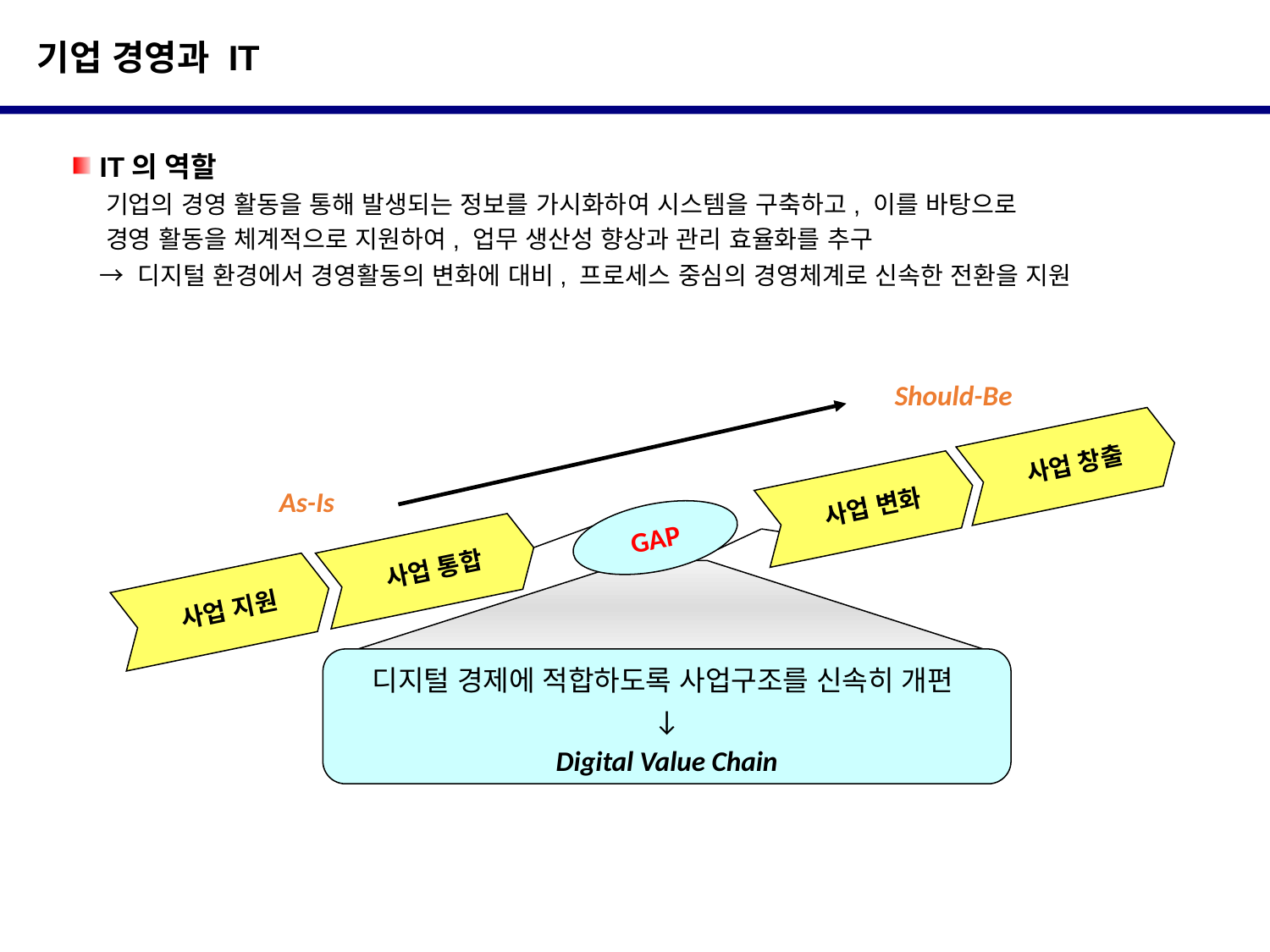

기업 경영과 IT

 IT의 역할
    기업의 경영 활동을 통해 발생되는 정보를 가시화하여 시스템을 구축하고, 이를 바탕으로
    경영 활동을 체계적으로 지원하여, 업무 생산성 향상과 관리 효율화를 추구
    → 디지털 환경에서 경영활동의 변화에 대비, 프로세스 중심의 경영체계로 신속한 전환을 지원
Should-Be
 사업 창출

 사업 변화
As-Is
GAP
 사업 통합

 사업 지원
디지털 경제에 적합하도록 사업구조를 신속히 개편
↓
Digital Value Chain